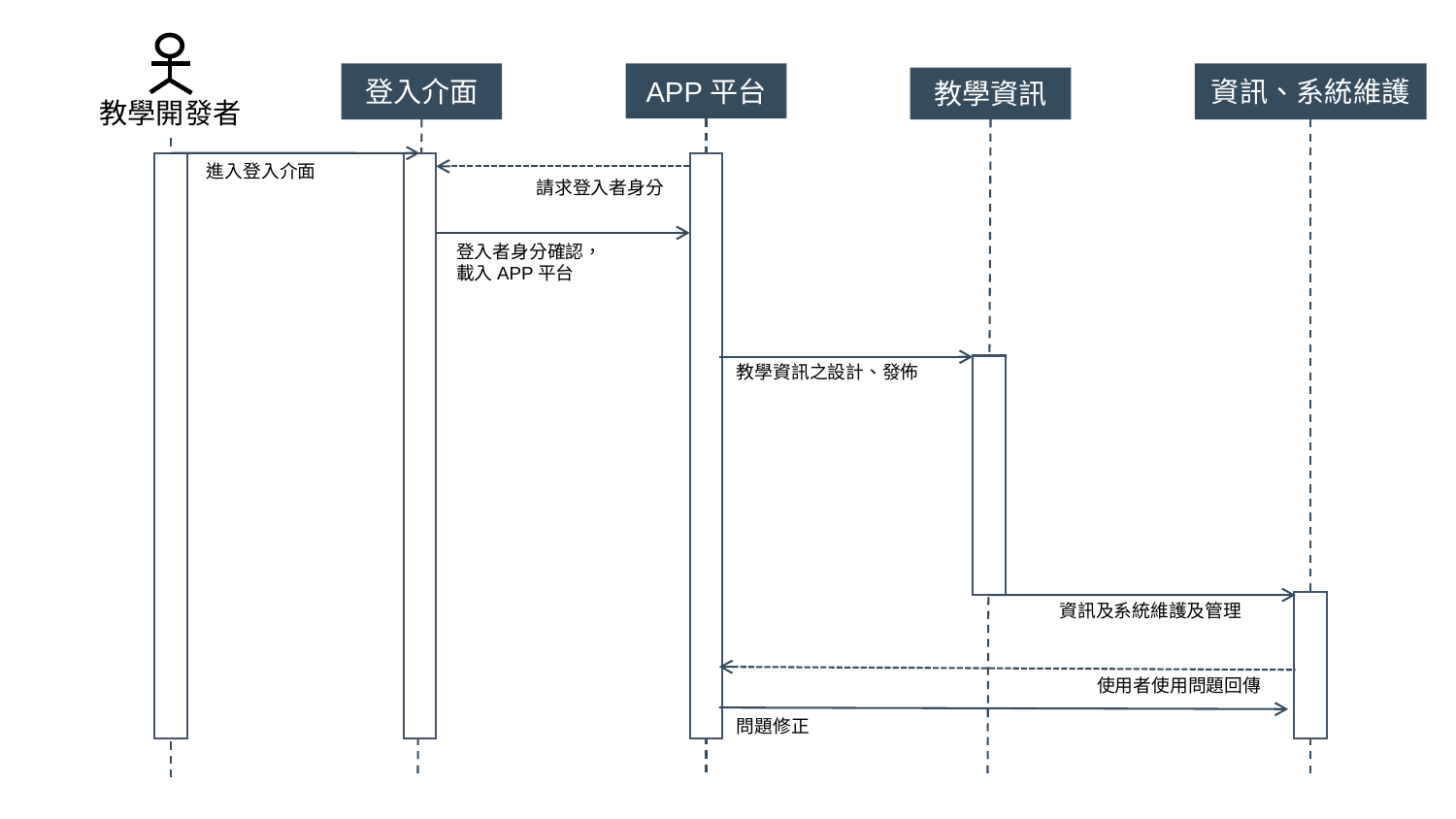

教學開發者
登入介面
APP平台
資訊、系統維護
教學資訊

進入登入介面
請求登入者身分
登入者身分確認，載入APP平台
教學資訊之設計、發佈

資訊及系統維護及管理

使用者使用問題回傳
問題修正